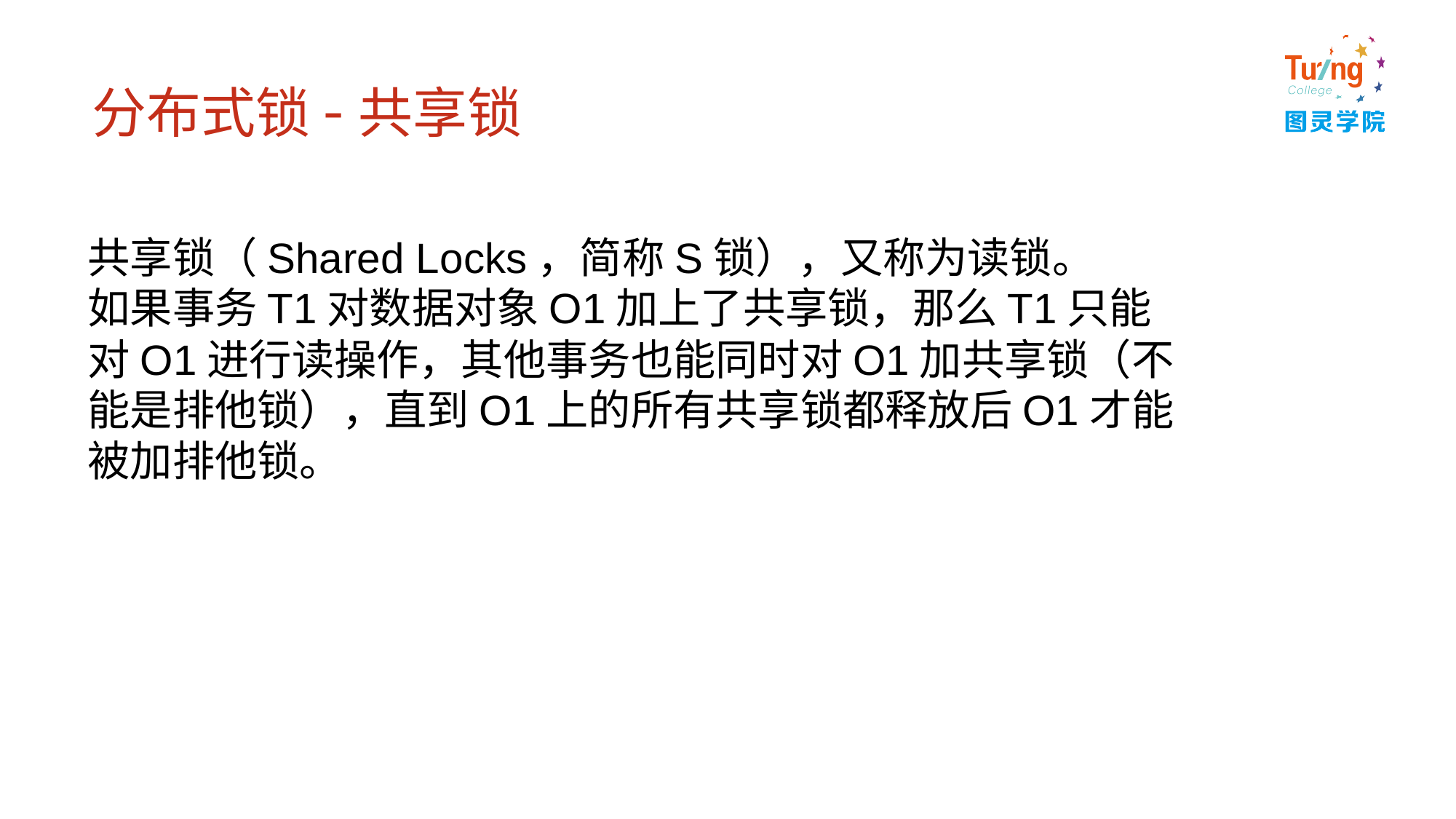

# 分布式锁-共享锁
共享锁（Shared Locks，简称S锁），又称为读锁。
如果事务T1对数据对象O1加上了共享锁，那么T1只能对O1进行读操作，其他事务也能同时对O1加共享锁（不能是排他锁），直到O1上的所有共享锁都释放后O1才能被加排他锁。